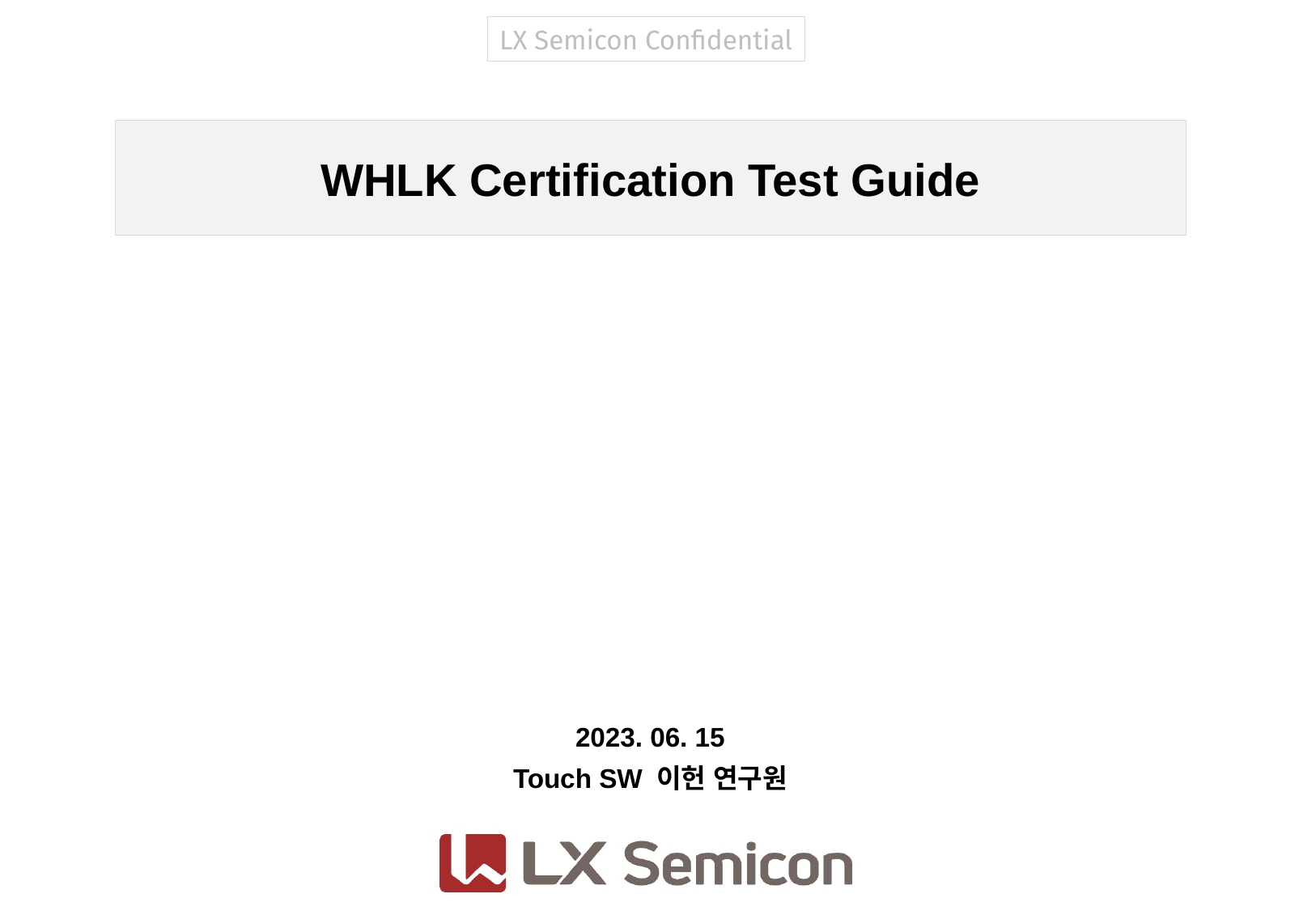

WHLK Certification Test Guide
2023. 06. 15
Touch SW 이헌 연구원